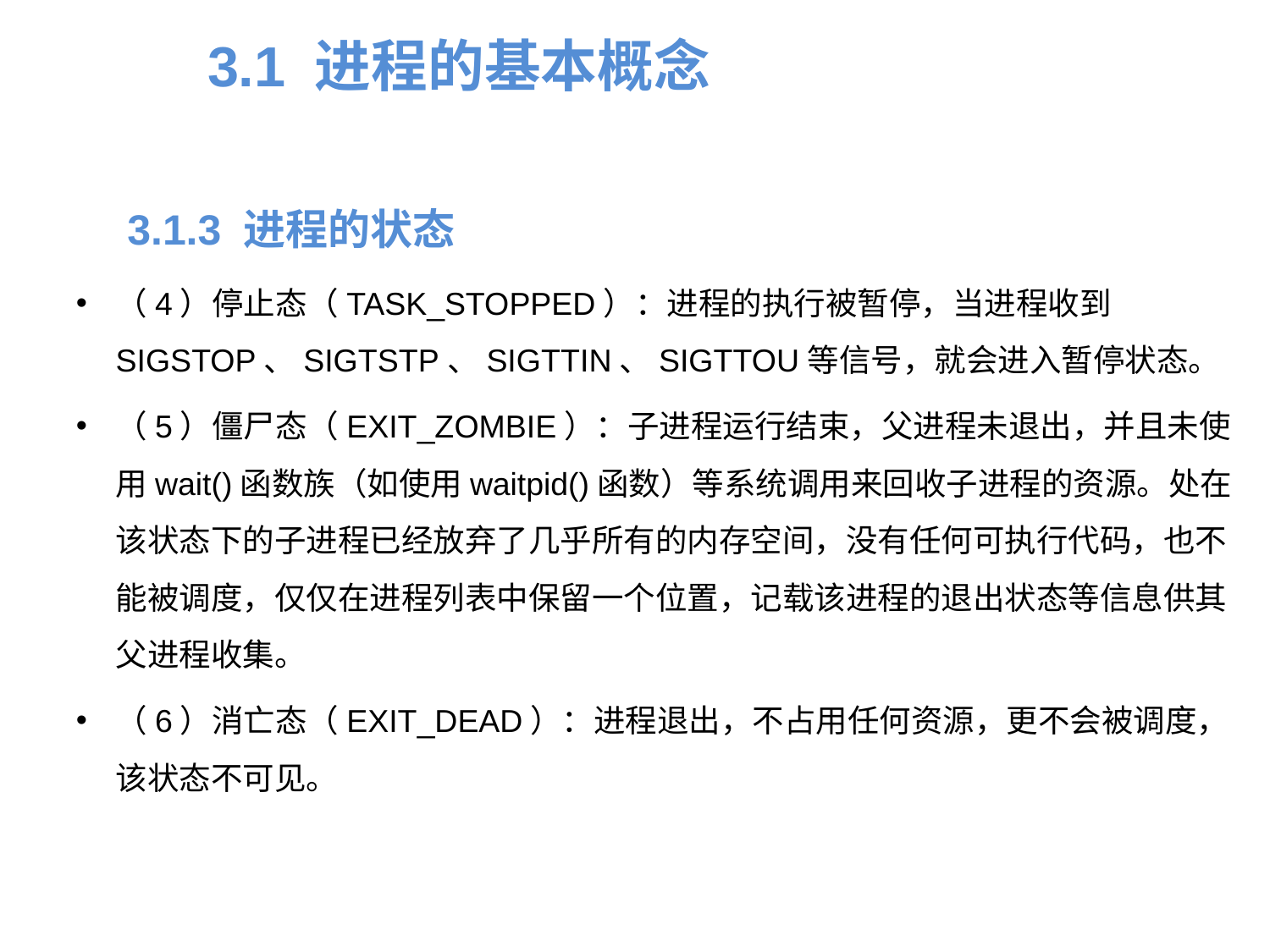

3.1 进程的基本概念
3.1.3 进程的状态
（4）停止态（TASK_STOPPED）：进程的执行被暂停，当进程收到SIGSTOP、SIGTSTP、SIGTTIN、SIGTTOU等信号，就会进入暂停状态。
（5）僵尸态（EXIT_ZOMBIE）：子进程运行结束，父进程未退出，并且未使用wait()函数族（如使用waitpid()函数）等系统调用来回收子进程的资源。处在该状态下的子进程已经放弃了几乎所有的内存空间，没有任何可执行代码，也不能被调度，仅仅在进程列表中保留一个位置，记载该进程的退出状态等信息供其父进程收集。
（6）消亡态（EXIT_DEAD）：进程退出，不占用任何资源，更不会被调度，该状态不可见。